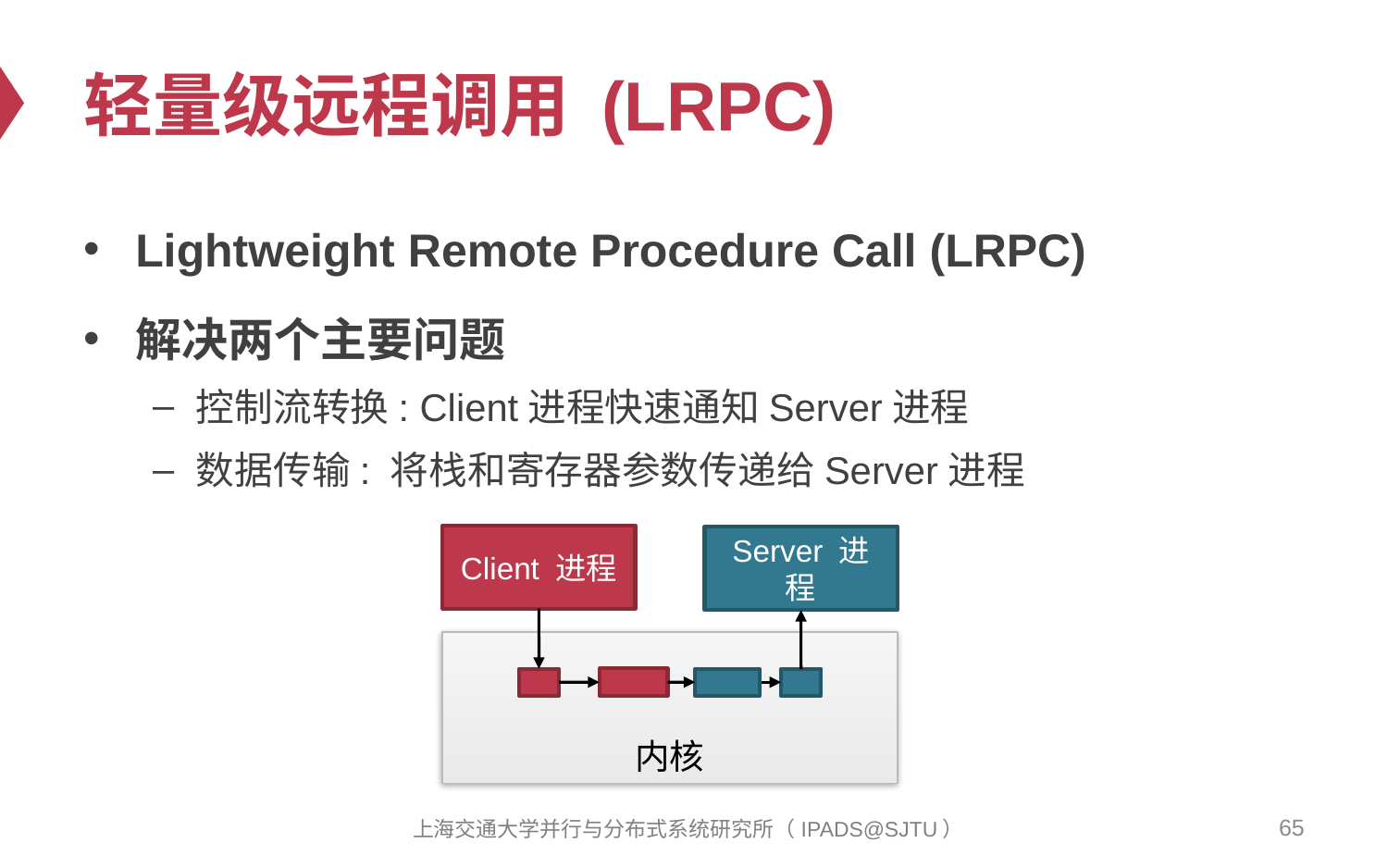

# 轻量级远程调用 (LRPC)
Lightweight Remote Procedure Call (LRPC)
解决两个主要问题
控制流转换: Client进程快速通知Server进程
数据传输: 将栈和寄存器参数传递给Server进程

Client 进程
Server 进程
内核

65
上海交通大学并行与分布式系统研究所（IPADS@SJTU）